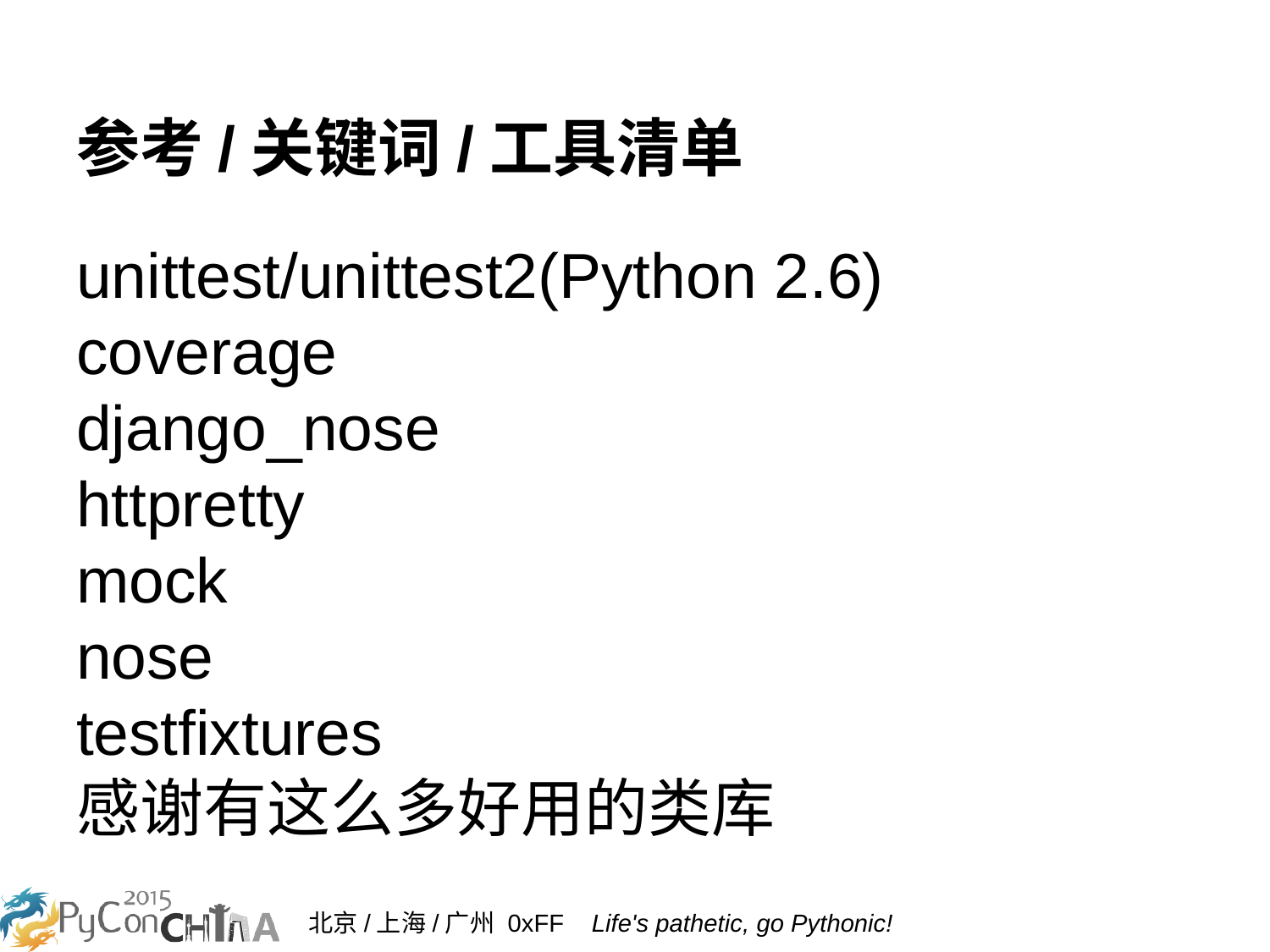

# 参考/关键词/工具清单
unittest/unittest2(Python 2.6)
coverage
django_nose
httpretty
mock
nose
testfixtures
感谢有这么多好用的类库